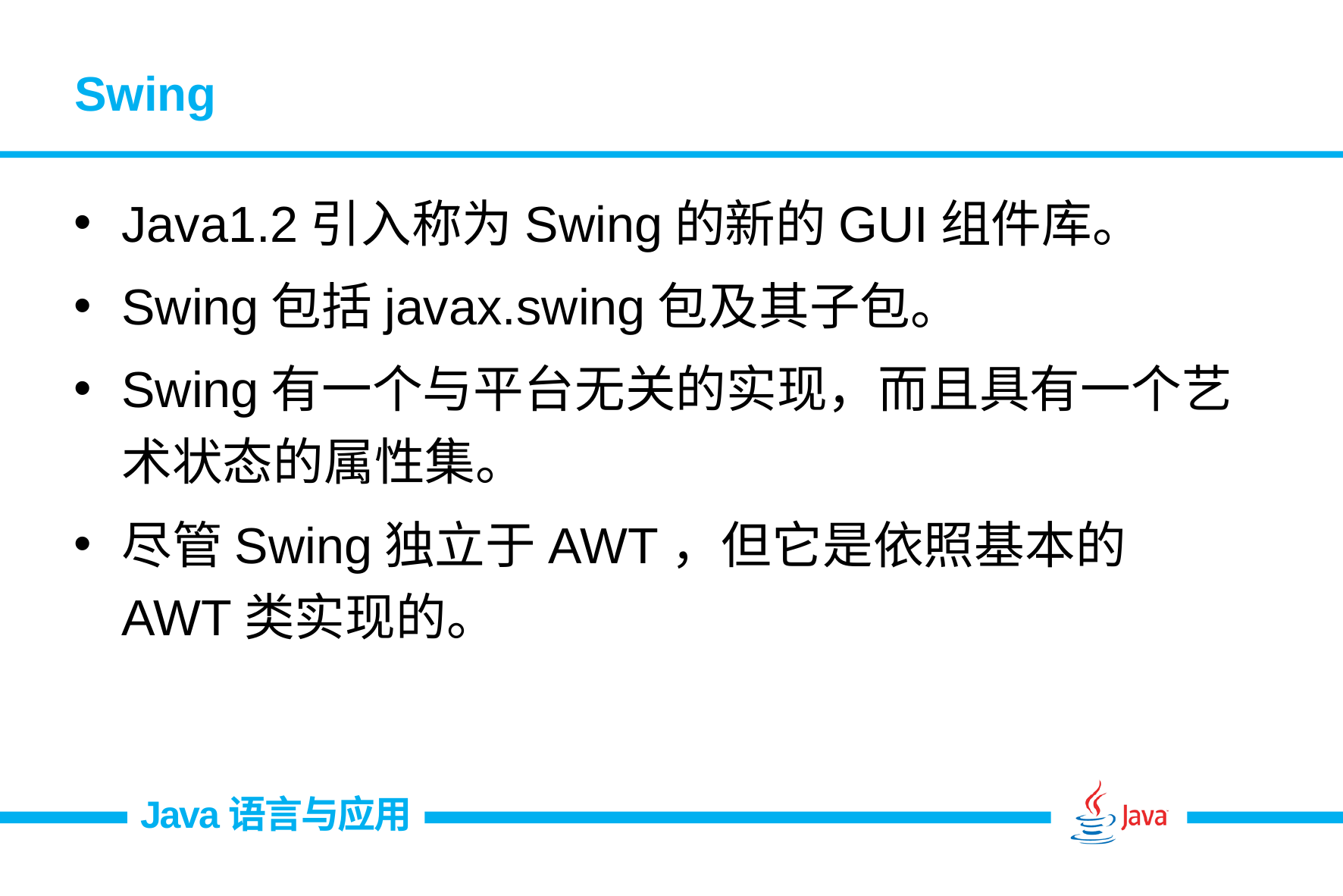

# Swing
Java1.2引入称为Swing的新的GUI组件库。
Swing包括javax.swing包及其子包。
Swing有一个与平台无关的实现，而且具有一个艺术状态的属性集。
尽管Swing独立于AWT，但它是依照基本的 AWT类实现的。